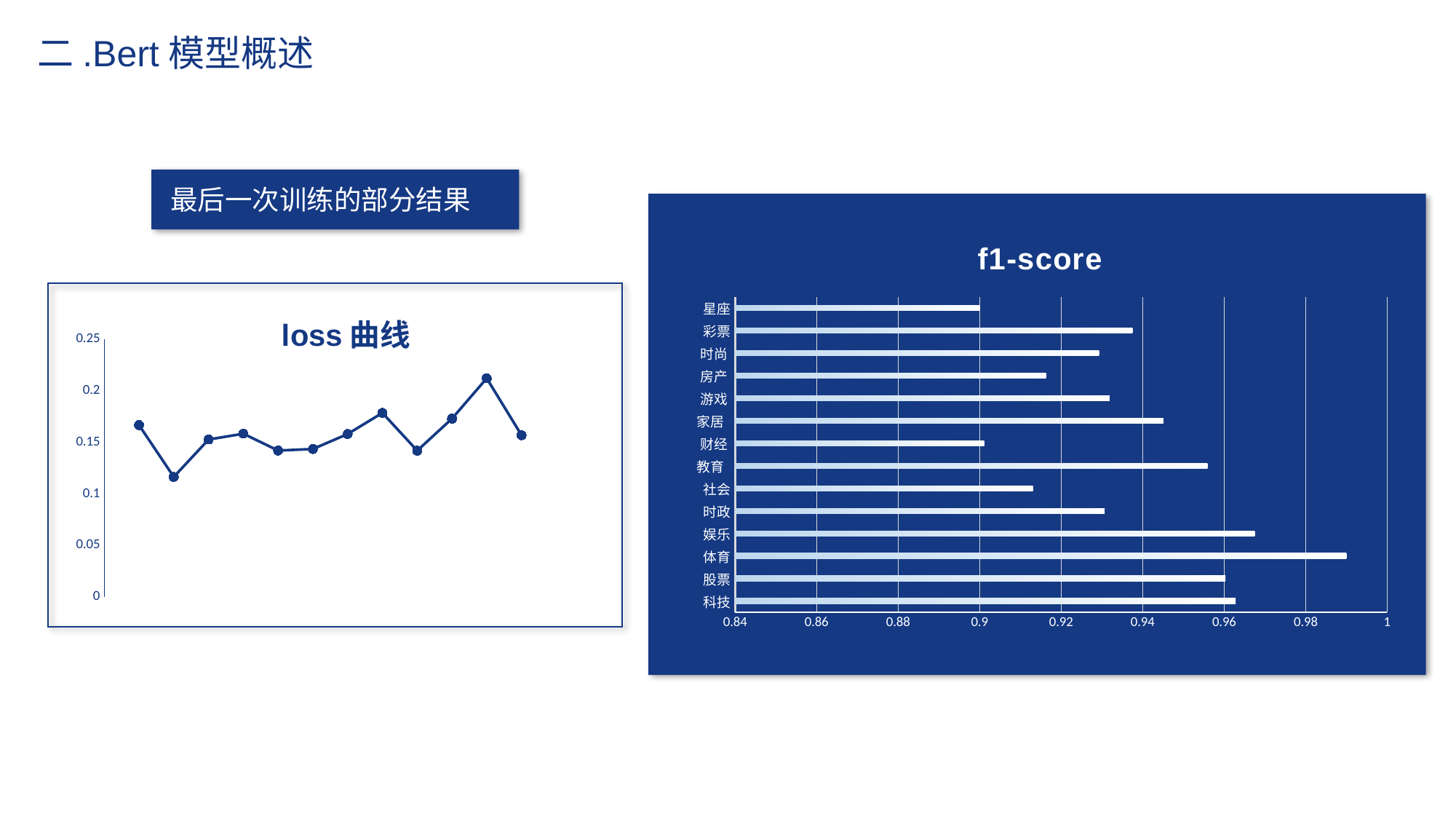

二.Bert模型概述

最后一次训练的部分结果

### Chart: f1-score

| Category |  |
|---|---|
| 科技 | 0.9628 |
| 股票 | 0.9603 |
| 体育 | 0.99 |
| 娱乐 | 0.9675 |
| 时政 | 0.9307 |
| 社会 | 0.9131 |
| 教育   | 0.9559 |
| 财经  | 0.9011 |
| 家居   | 0.9451 |
| 游戏  | 0.9319 |
| 房产  | 0.9163 |
| 时尚  | 0.9293 |
| 彩票 | 0.9375 |
| 星座 | 0.9 |

### Chart: loss曲线

| Category |  |
|---|---|